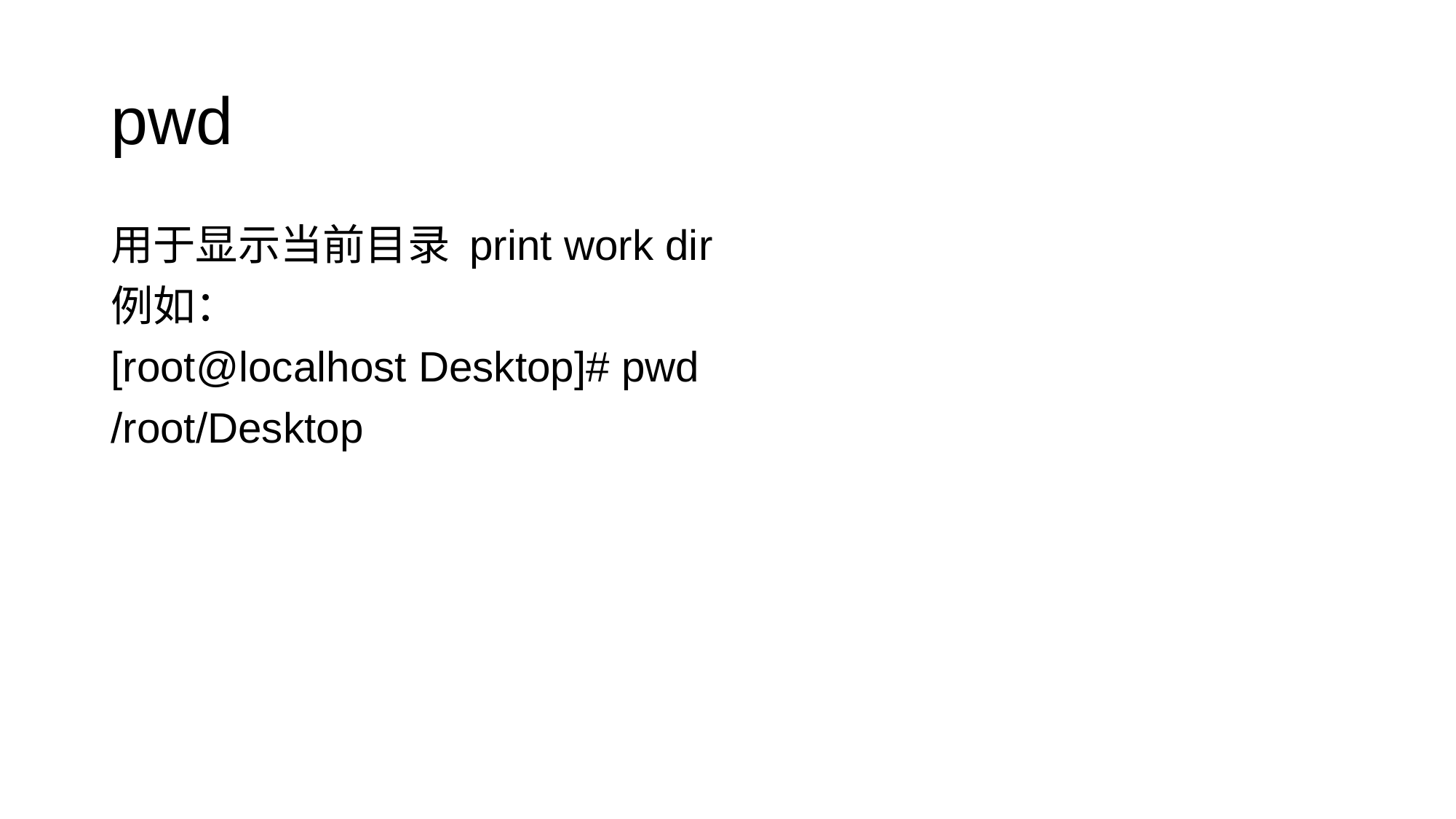

# pwd
用于显示当前目录 print work dir
例如：
[root@localhost Desktop]# pwd
/root/Desktop